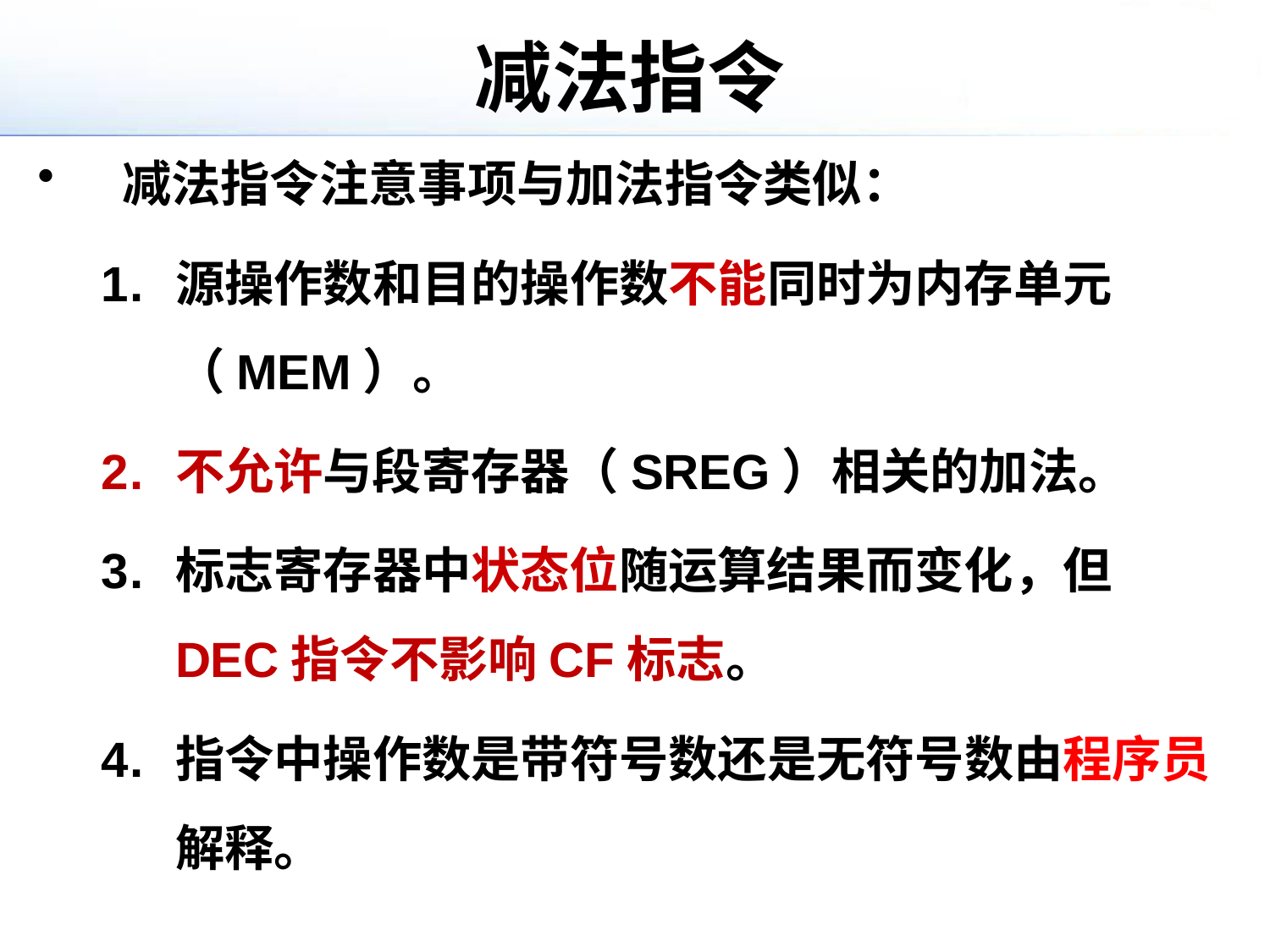

# 减法指令
减法指令注意事项与加法指令类似：
源操作数和目的操作数不能同时为内存单元（MEM）。
不允许与段寄存器（SREG）相关的加法。
标志寄存器中状态位随运算结果而变化，但DEC指令不影响CF标志。
指令中操作数是带符号数还是无符号数由程序员解释。